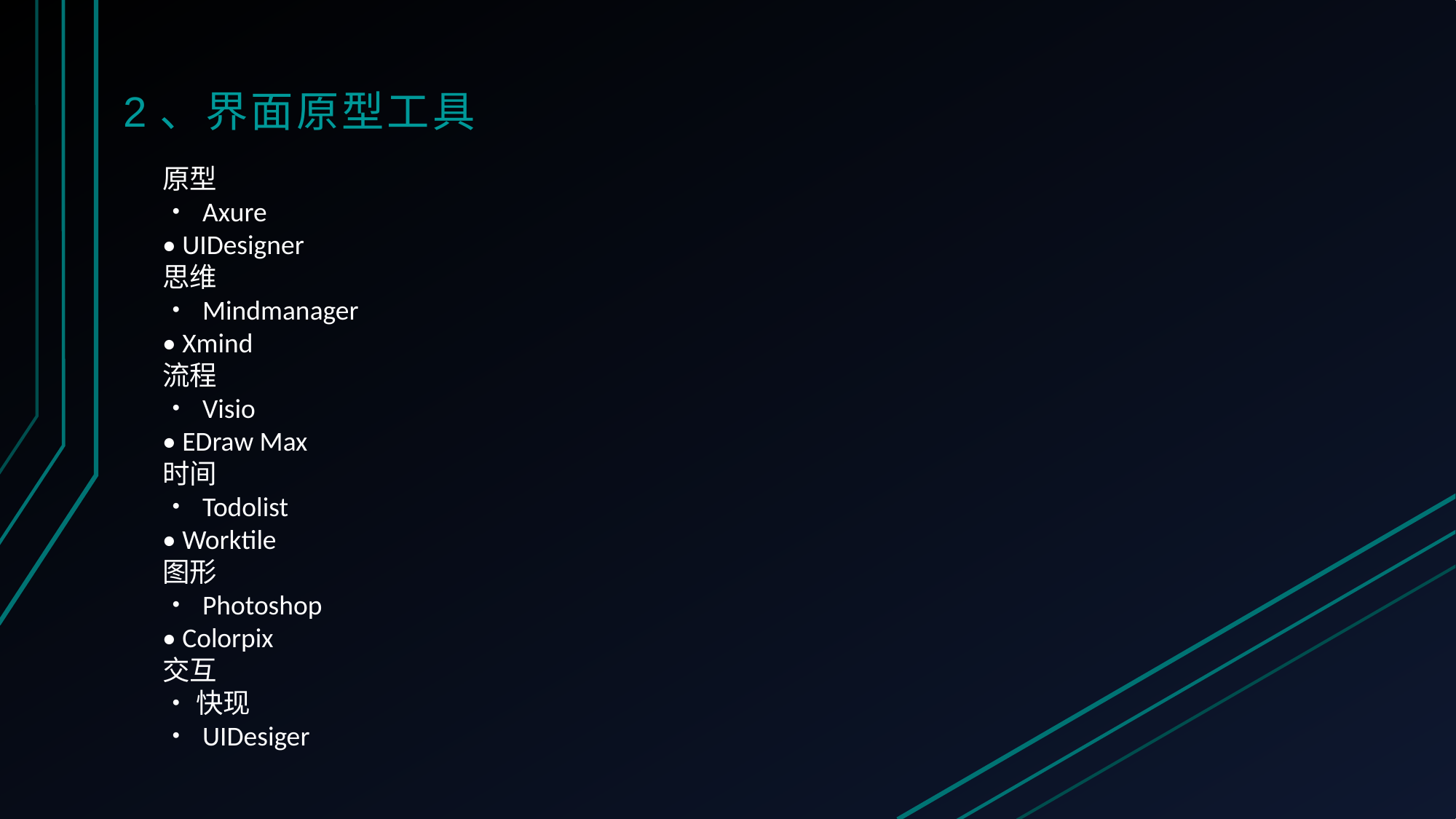

2、界面原型工具
原型
• Axure
• UIDesigner
思维
• Mindmanager
• Xmind
流程
• Visio
• EDraw Max
时间
• Todolist
• Worktile
图形
• Photoshop
• Colorpix
交互
• 快现
• UIDesiger